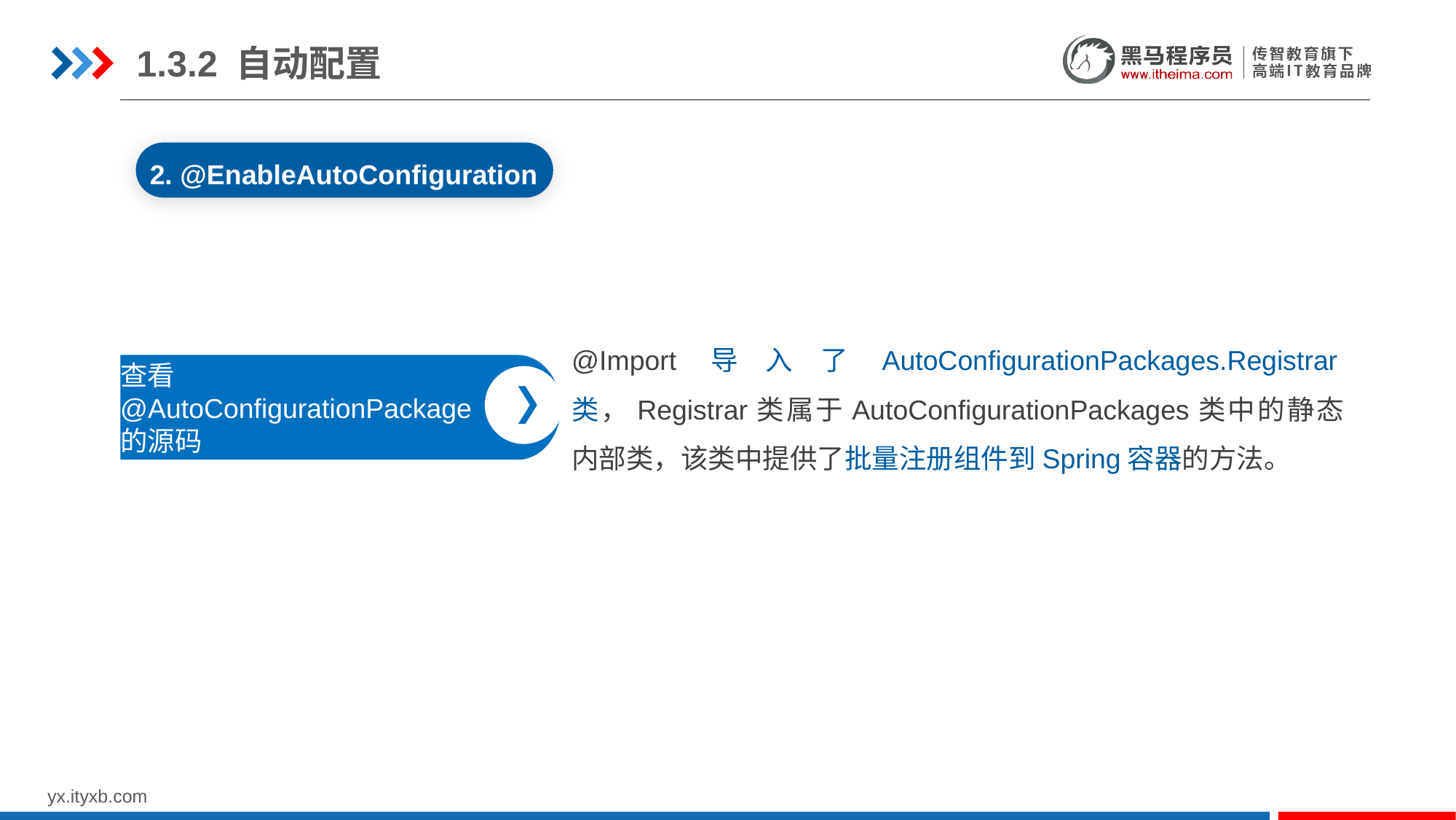

1.3.2 自动配置
2. @EnableAutoConfiguration

@Import导入了AutoConfigurationPackages.Registrar类，Registrar类属于AutoConfigurationPackages类中的静态内部类，该类中提供了批量注册组件到Spring容器的方法。
查看
@AutoConfigurationPackage
的源码